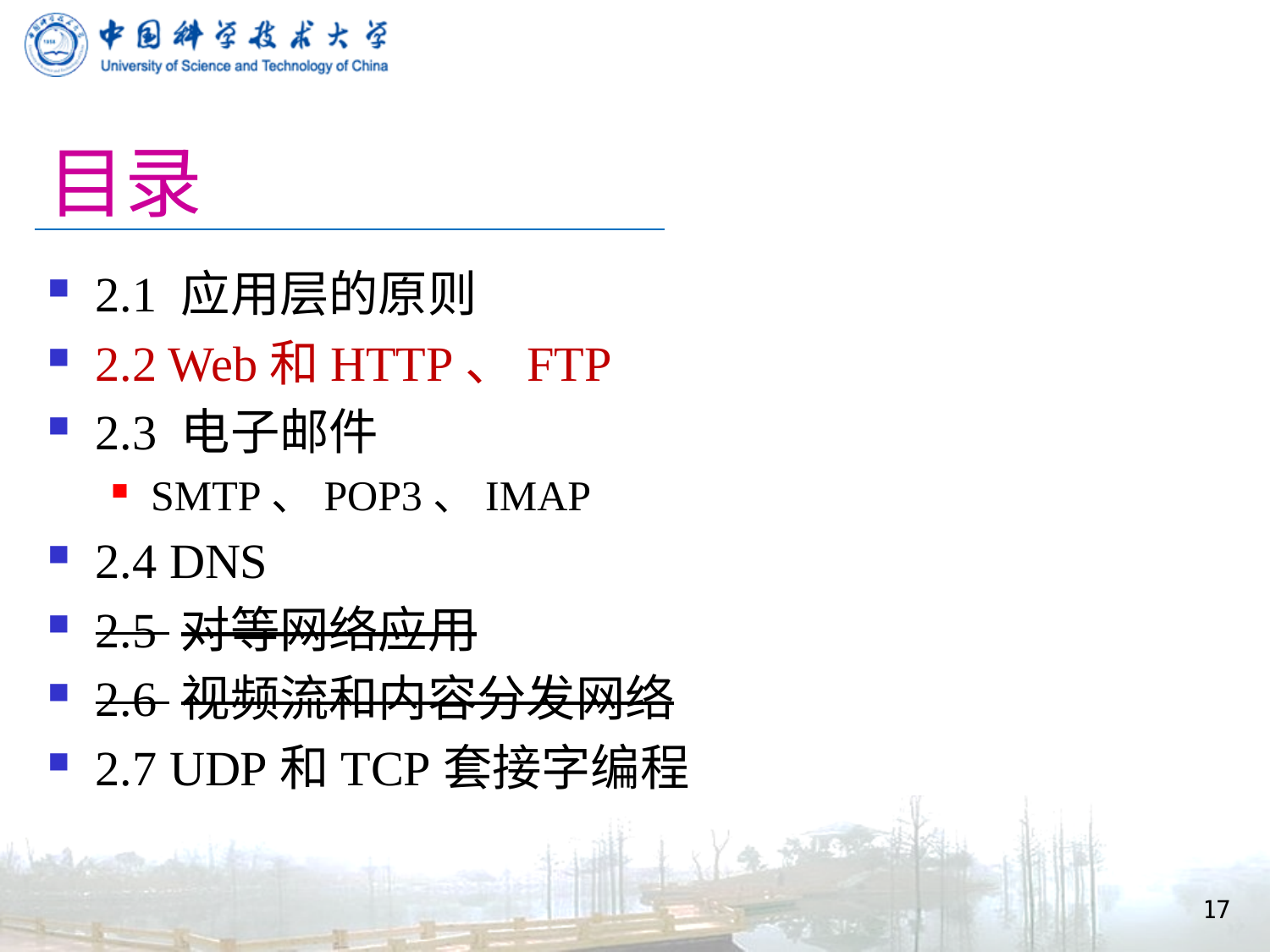

# 目录
2.1 应用层的原则
2.2 Web和HTTP、FTP
2.3 电子邮件
SMTP、POP3、IMAP
2.4 DNS
2.5 对等网络应用
2.6 视频流和内容分发网络
2.7 UDP和TCP套接字编程
17